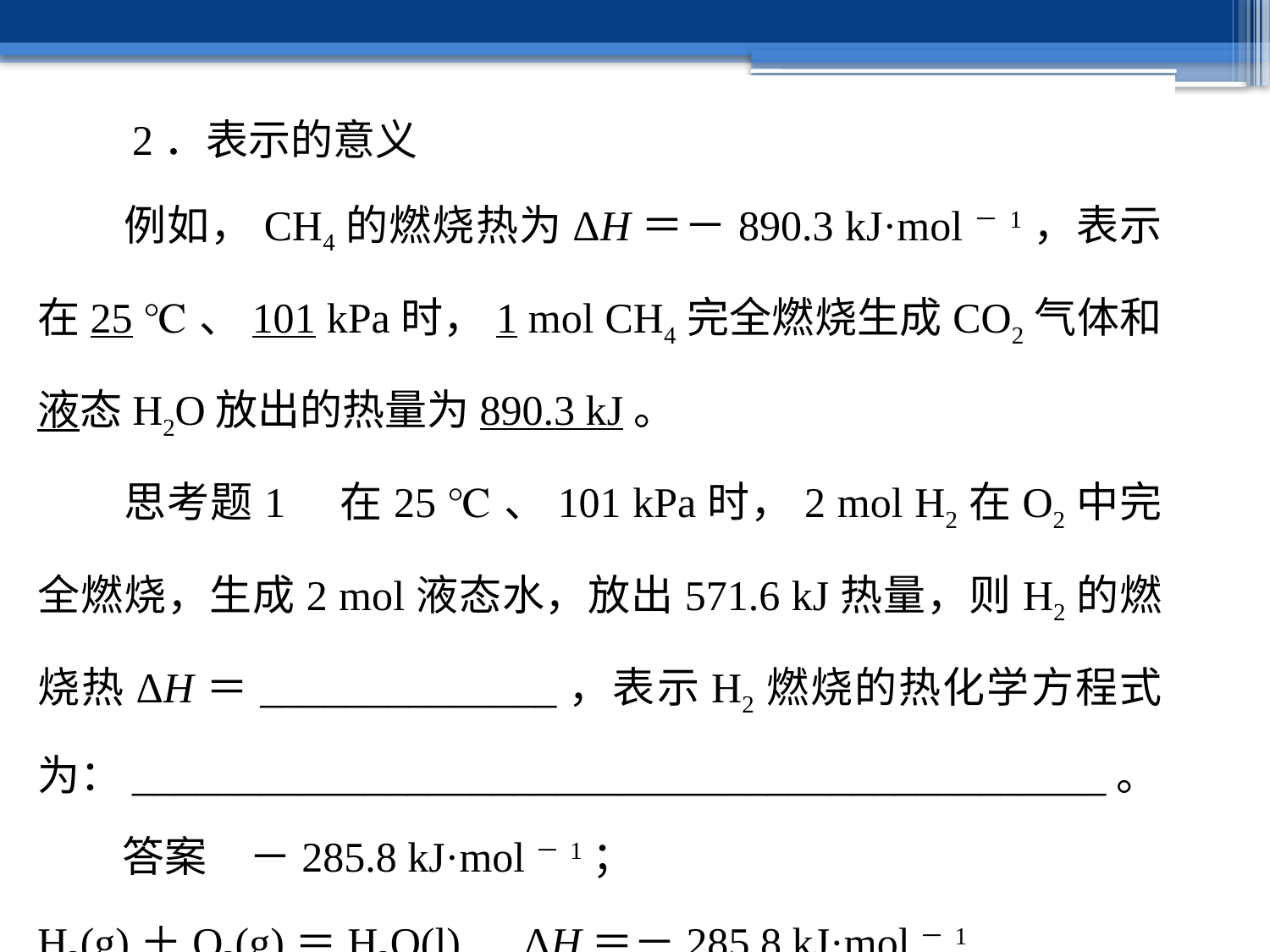

2．表示的意义
　　例如，CH4的燃烧热为ΔH＝－890.3 kJ·mol－1，表示在25 ℃、101 kPa时，1 mol CH4完全燃烧生成CO2气体和液态H2O放出的热量为890.3 kJ。
　　思考题1　在25 ℃、101 kPa时，2 mol H2在O2中完全燃烧，生成2 mol液态水，放出571.6 kJ热量，则H2的燃烧热ΔH＝______________，表示H2燃烧的热化学方程式为：______________________________________________。
　　答案　－285.8 kJ·mol－1；
H2(g)＋O2(g)＝H2O(l)　ΔH＝－285.8 kJ·mol－1